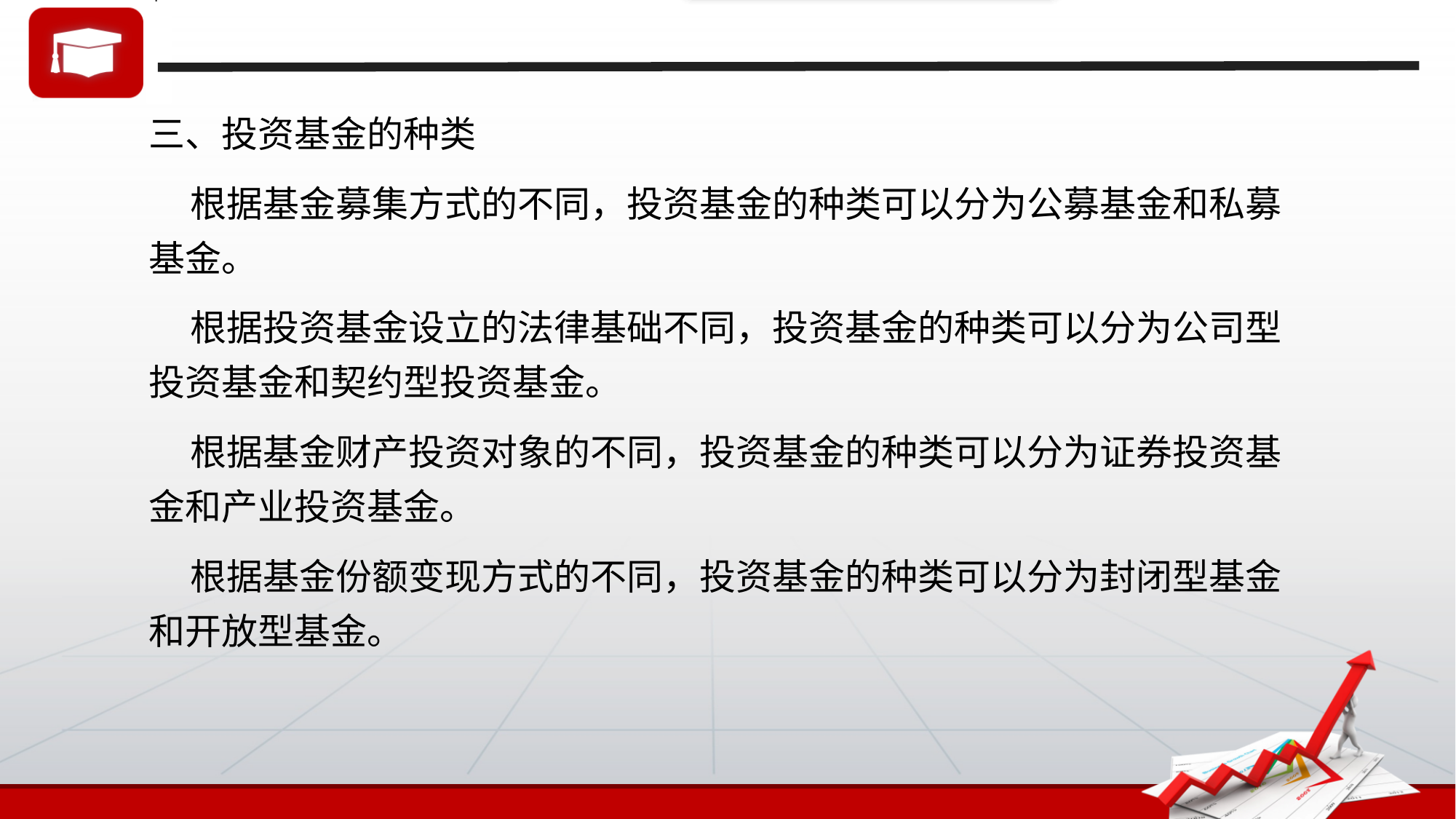

三、投资基金的种类
    根据基金募集方式的不同，投资基金的种类可以分为公募基金和私募基金。
    根据投资基金设立的法律基础不同，投资基金的种类可以分为公司型投资基金和契约型投资基金。
    根据基金财产投资对象的不同，投资基金的种类可以分为证券投资基金和产业投资基金。
    根据基金份额变现方式的不同，投资基金的种类可以分为封闭型基金和开放型基金。